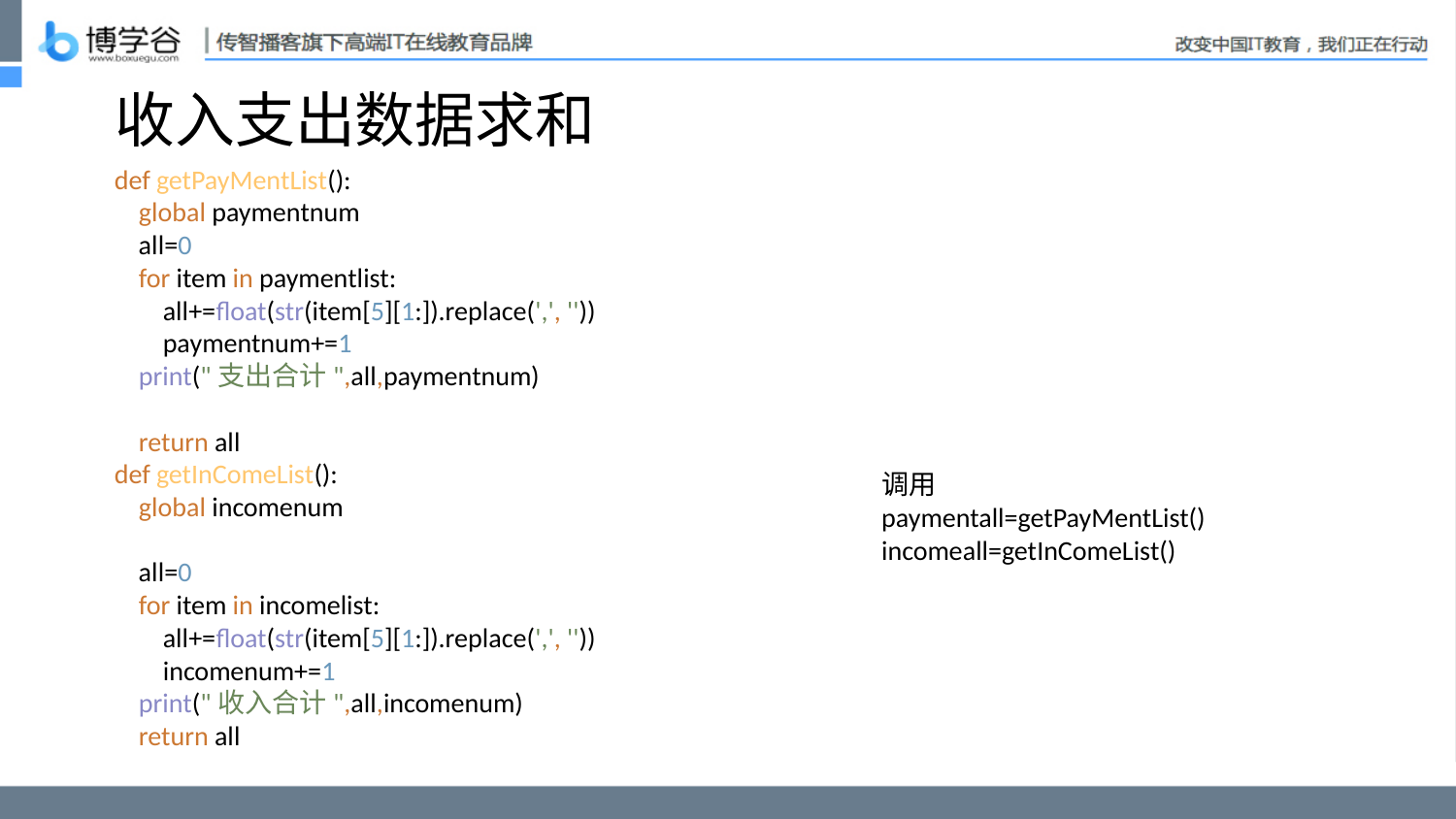

# 收入支出数据求和
def getPayMentList():
    global paymentnum
    all=0
    for item in paymentlist:
        all+=float(str(item[5][1:]).replace(',', ''))
        paymentnum+=1
    print("支出合计",all,paymentnum)
    return all
def getInComeList():
    global incomenum
    all=0
    for item in incomelist:
        all+=float(str(item[5][1:]).replace(',', ''))
        incomenum+=1
    print("收入合计",all,incomenum)
    return all
调用
paymentall=getPayMentList()
incomeall=getInComeList()